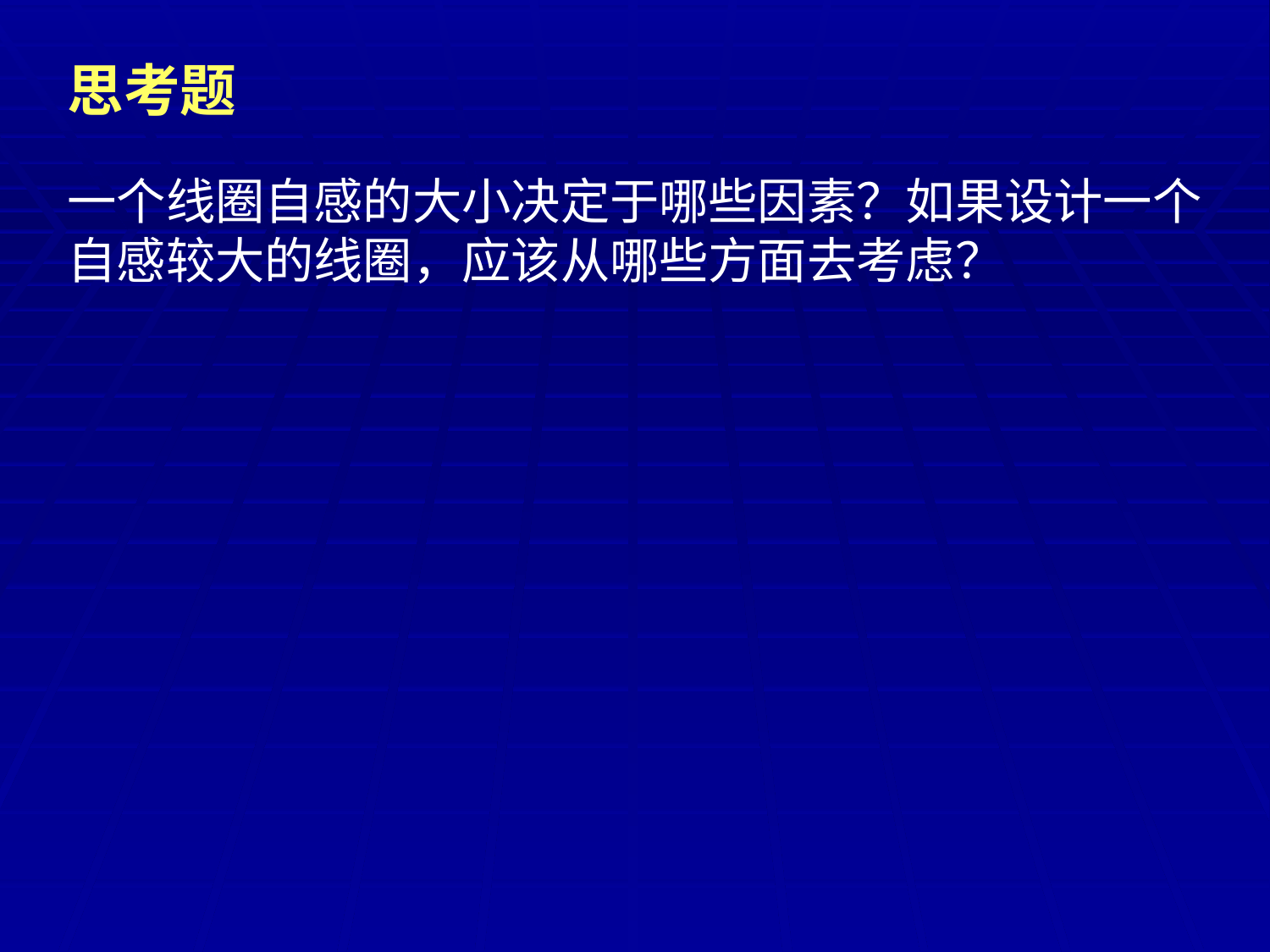

思考题
一个线圈自感的大小决定于哪些因素？如果设计一个自感较大的线圈，应该从哪些方面去考虑？